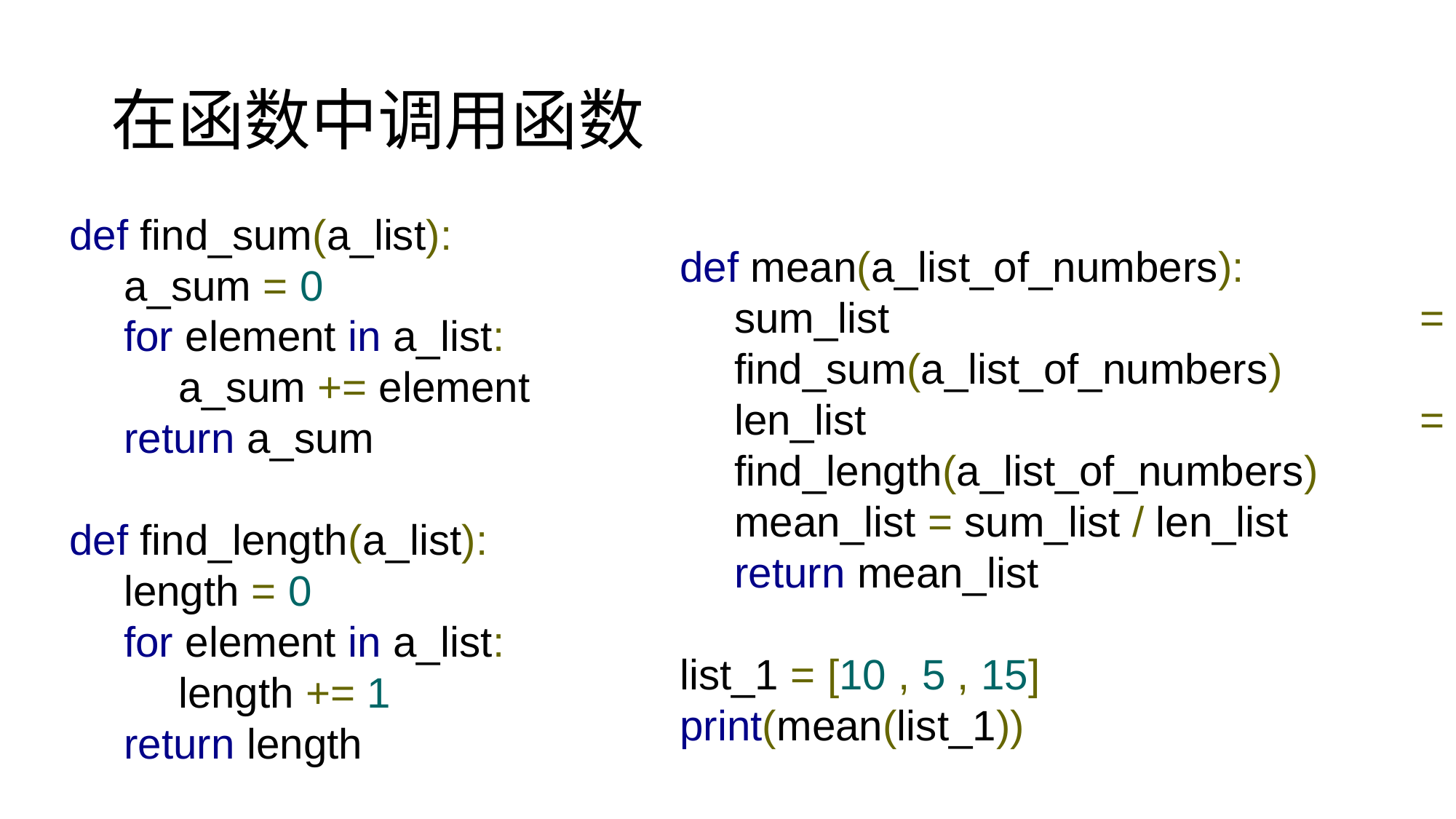

# 在函数中调用函数
def find_sum(a_list):
a_sum = 0
for element in a_list:
a_sum += element
return a_sum

def find_length(a_list):
length = 0
for element in a_list:
length += 1
return length
def mean(a_list_of_numbers):
sum_list = find_sum(a_list_of_numbers)
len_list = find_length(a_list_of_numbers)
mean_list = sum_list / len_list
return mean_list

list_1 = [10 , 5 , 15]
print(mean(list_1))